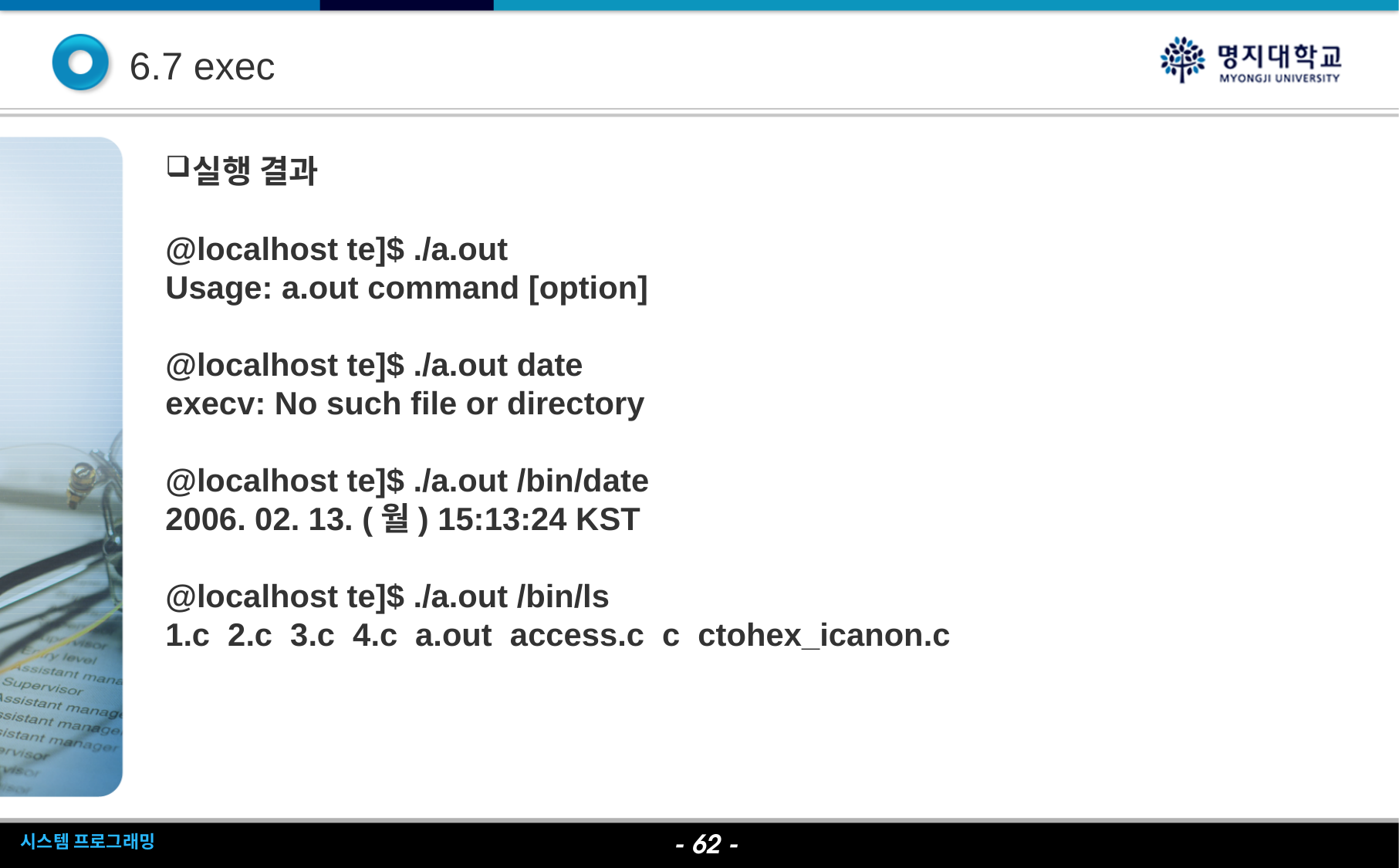

6.7 exec
실행 결과

@localhost te]$ ./a.out
Usage: a.out command [option]

@localhost te]$ ./a.out date
execv: No such file or directory

@localhost te]$ ./a.out /bin/date
2006. 02. 13. (월) 15:13:24 KST

@localhost te]$ ./a.out /bin/ls
1.c  2.c  3.c  4.c  a.out  access.c  c  ctohex_icanon.c
- 62 -